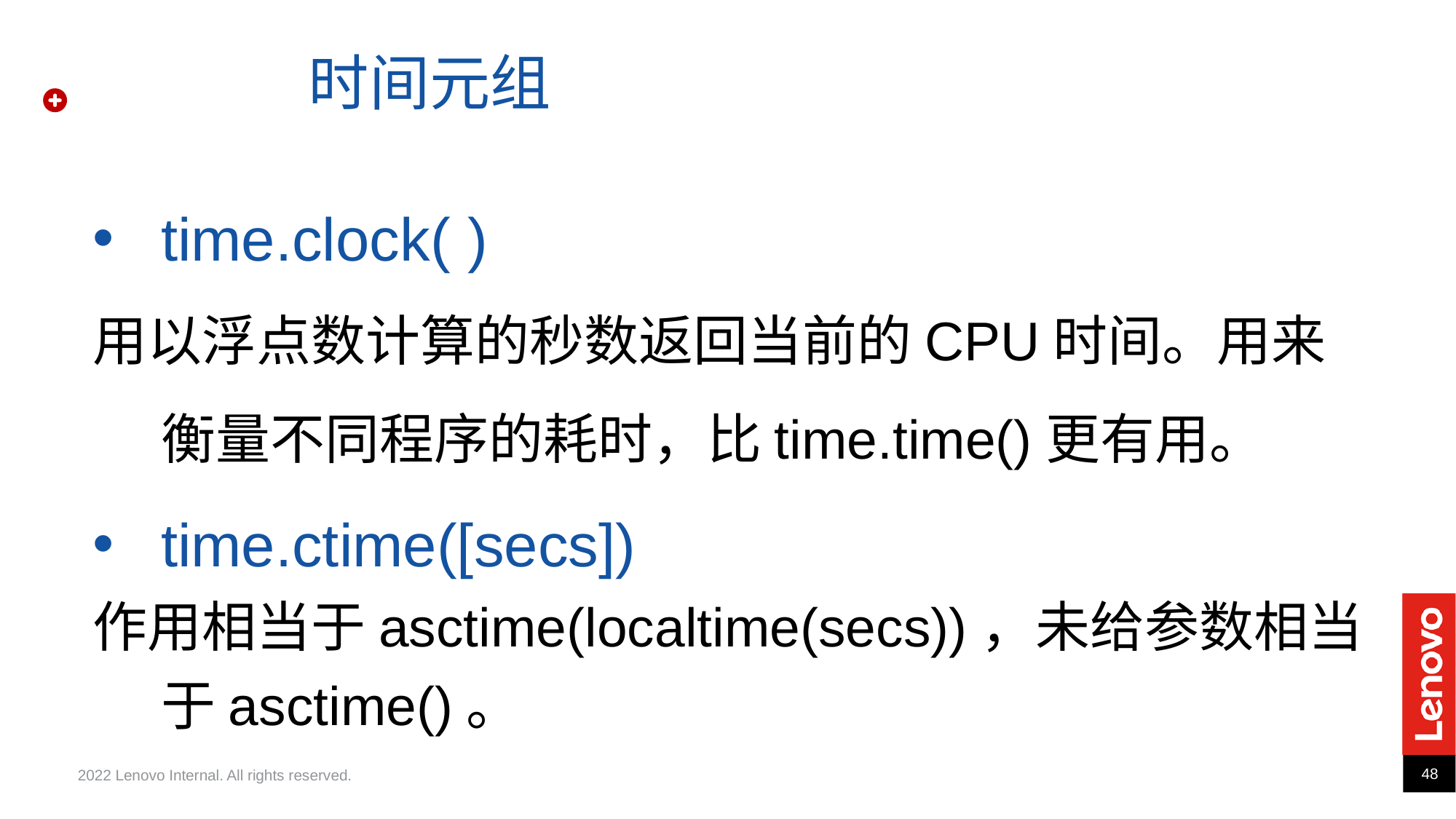

时间元组
time.clock( )
用以浮点数计算的秒数返回当前的CPU时间。用来衡量不同程序的耗时，比time.time()更有用。
time.ctime([secs])
作用相当于asctime(localtime(secs))，未给参数相当于asctime()。